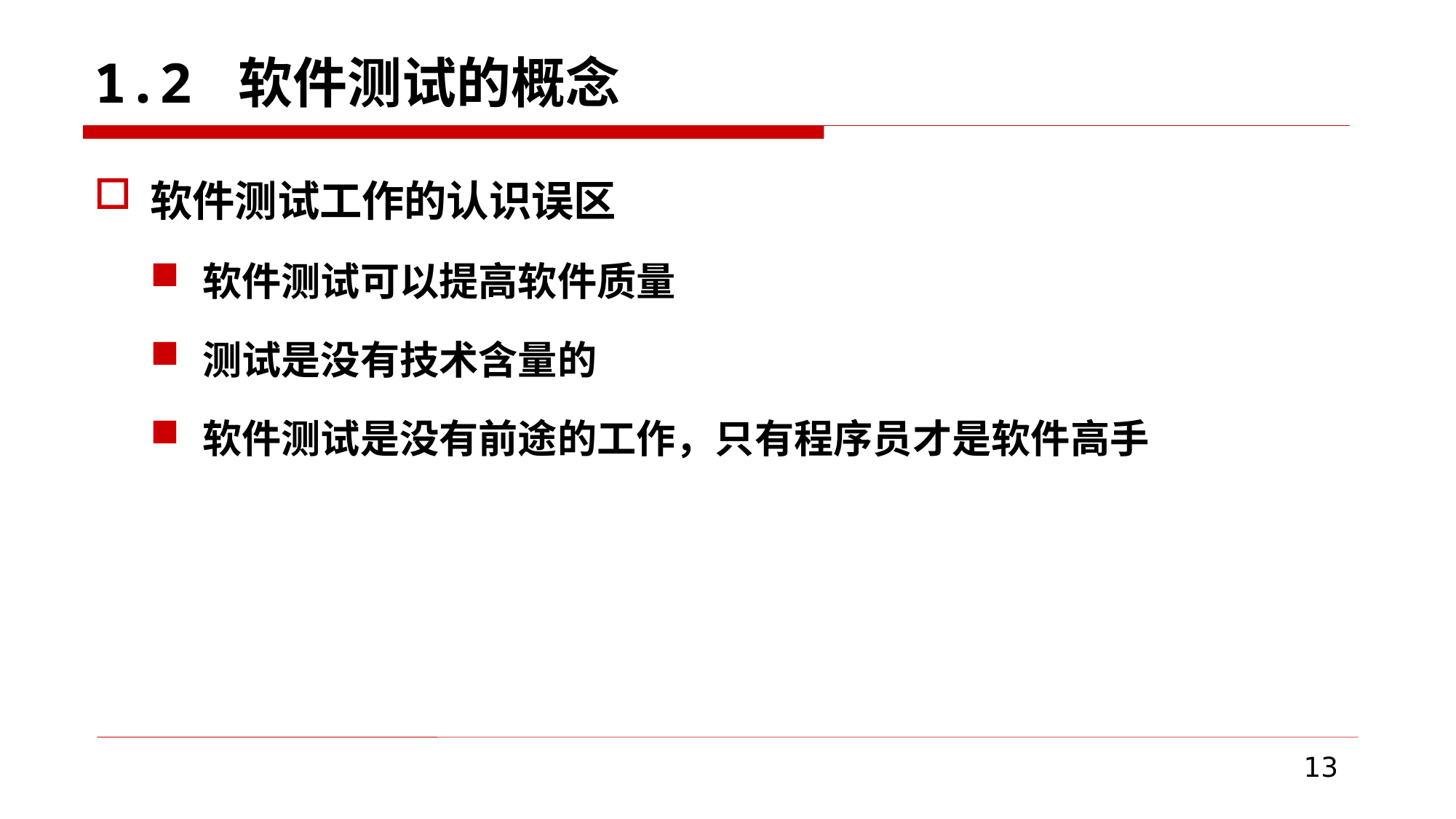

# 1.2 软件测试的概念
软件测试工作的认识误区
软件测试可以提高软件质量
测试是没有技术含量的
软件测试是没有前途的工作，只有程序员才是软件高手
13